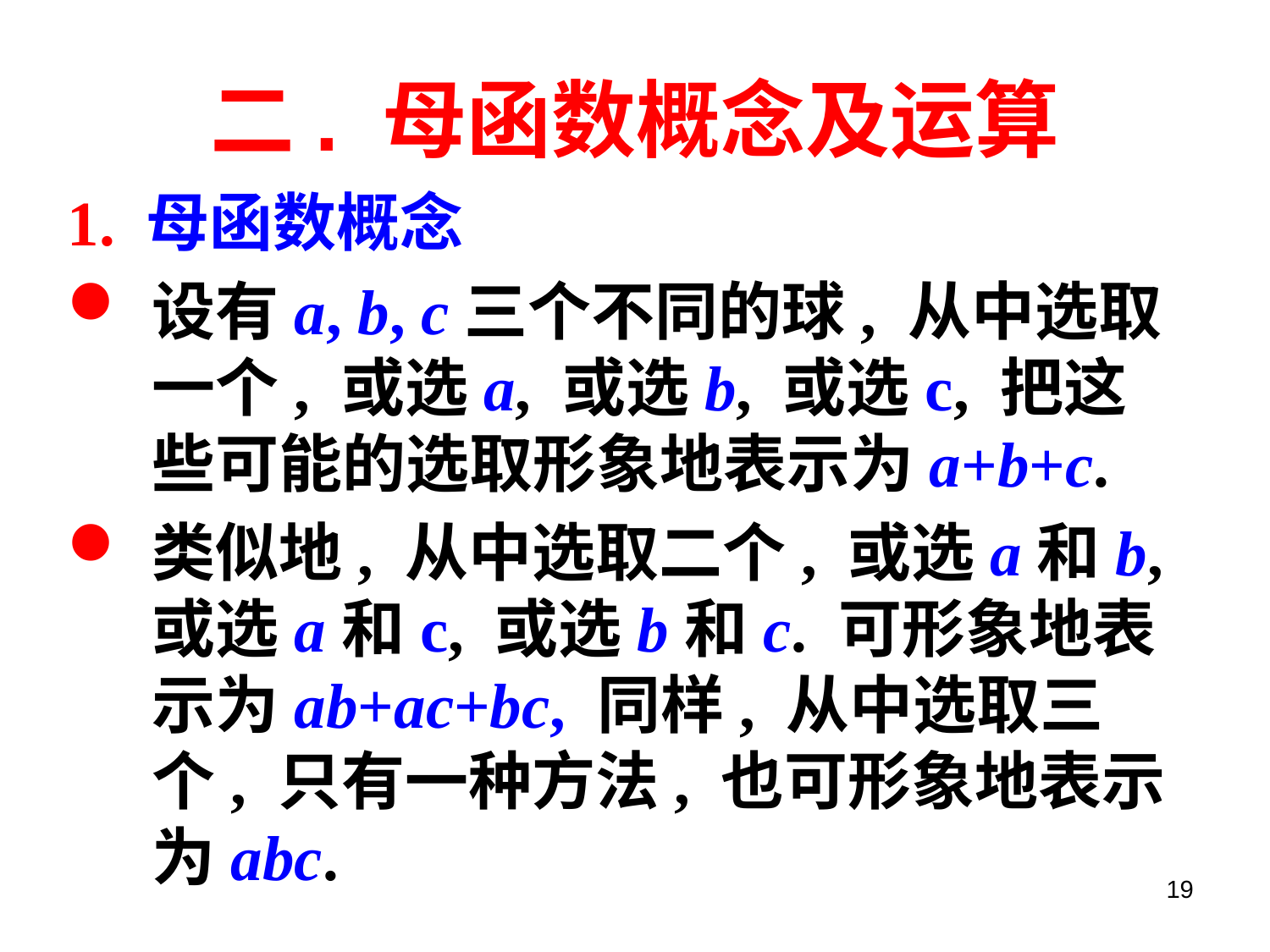

# 二. 母函数概念及运算
1. 母函数概念
设有a, b, c三个不同的球, 从中选取一个, 或选a, 或选b, 或选c, 把这些可能的选取形象地表示为a+b+c.
类似地, 从中选取二个, 或选a和b, 或选a和c, 或选b和c. 可形象地表示为ab+ac+bc, 同样, 从中选取三个, 只有一种方法, 也可形象地表示为abc.
19